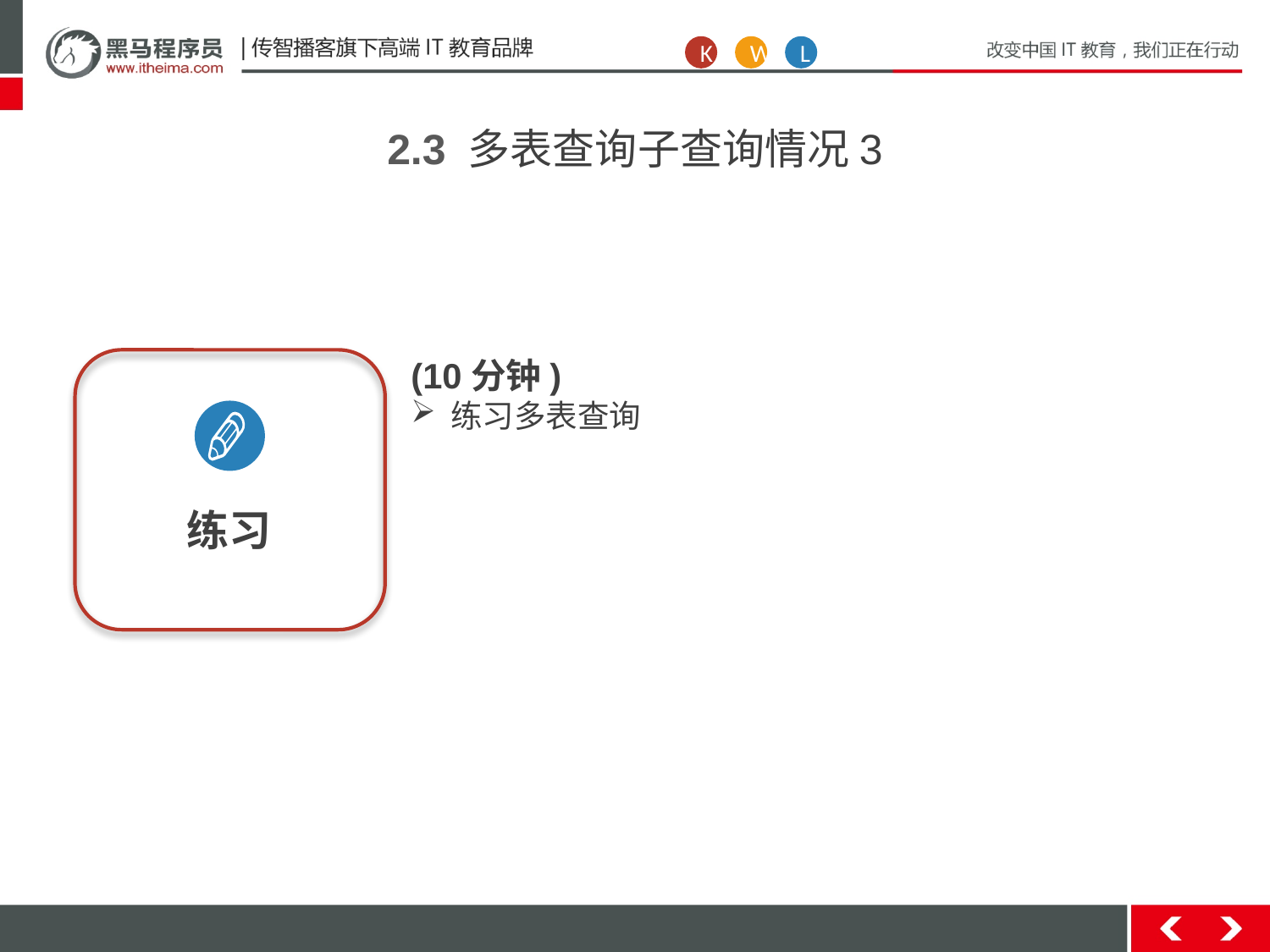

K
W
L
2.3 多表查询子查询情况3

(10分钟)
练习多表查询

练习